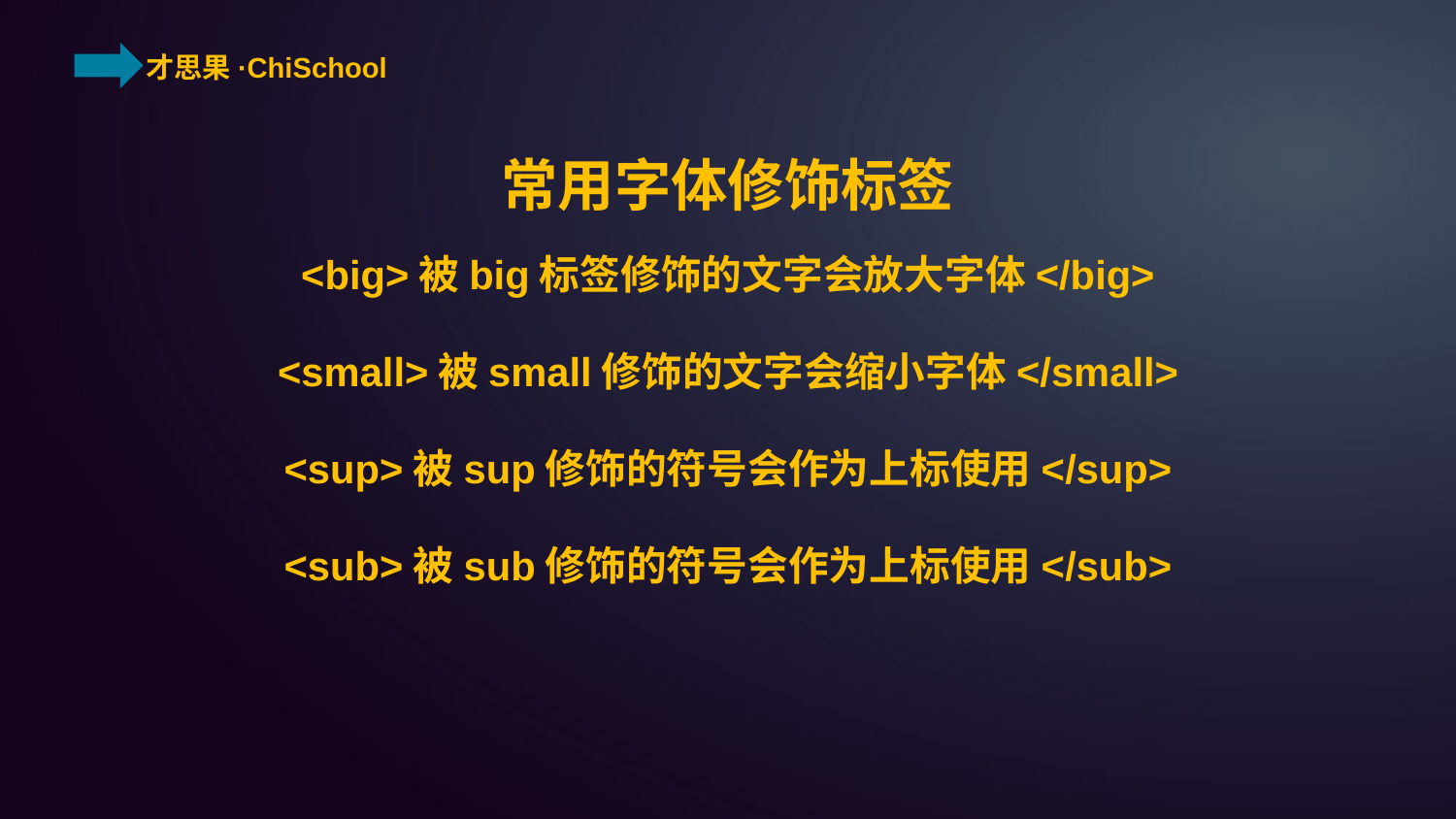

常用字体修饰标签

<big>被big标签修饰的文字会放大字体</big>

<small>被small修饰的文字会缩小字体</small>

<sup>被sup修饰的符号会作为上标使用</sup>

<sub>被sub修饰的符号会作为上标使用</sub>